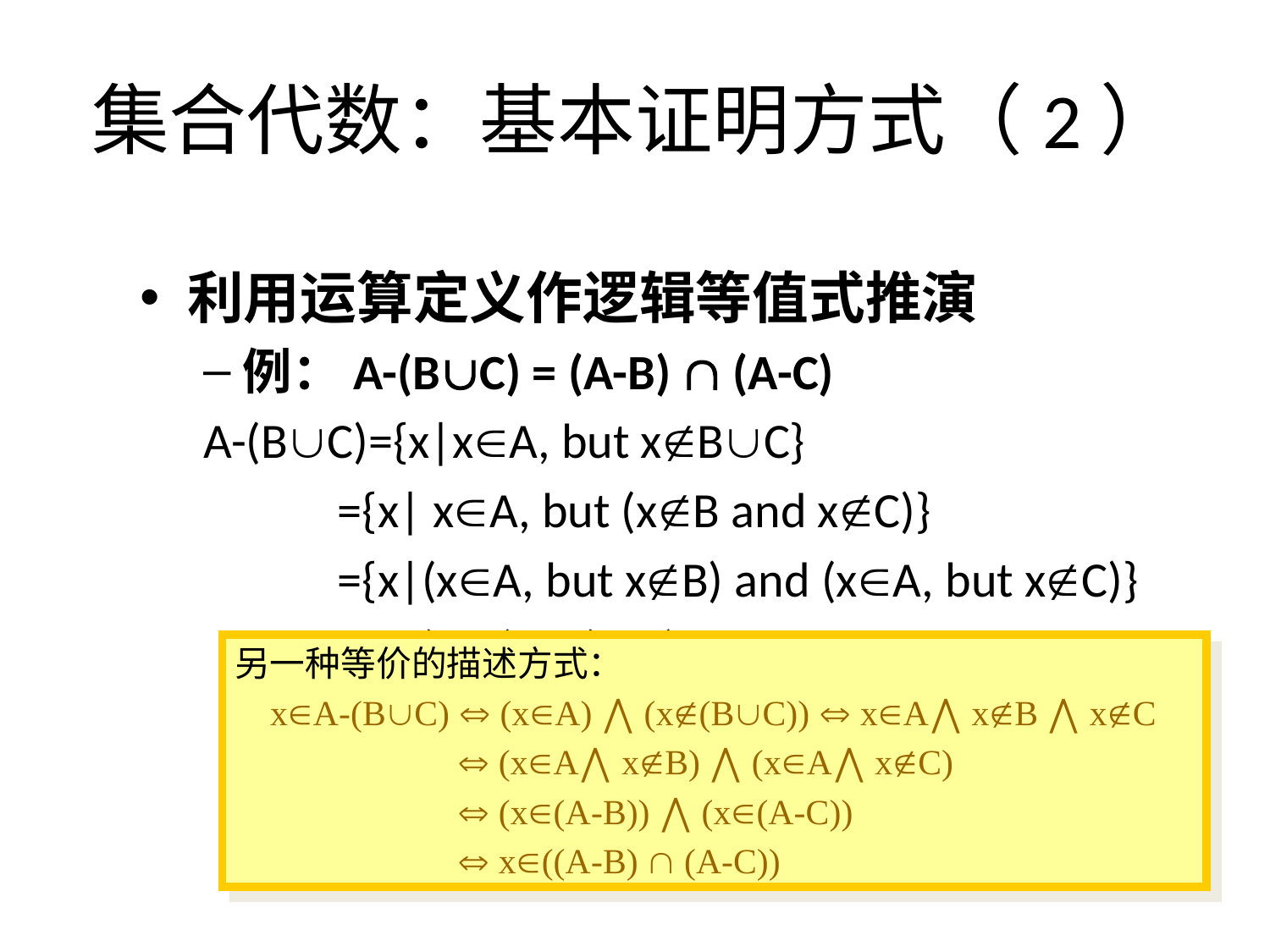

# 集合代数：基本证明方式（2）
利用运算定义作逻辑等值式推演
例：A-(B∪C) = (A-B) ∩ (A-C)
A-(B∪C)={x|x∈A, but x∉B∪C}
            ={x| x∈A, but (x∉B and x∉C)}
            ={x|(x∈A, but x∉B) and (x∈A, but x∉C)}
                = (A-B) ∩ (A-C)

另一种等价的描述方式：
    x∈A-(B∪C) ⇔ (x∈A) ⋀ (x∉(B∪C)) ⇔ x∈A⋀ x∉B ⋀ x∉C
                         ⇔ (x∈A⋀ x∉B) ⋀ (x∈A⋀ x∉C)
                         ⇔ (x∈(A-B)) ⋀ (x∈(A-C))
                         ⇔ x∈((A-B) ∩ (A-C))